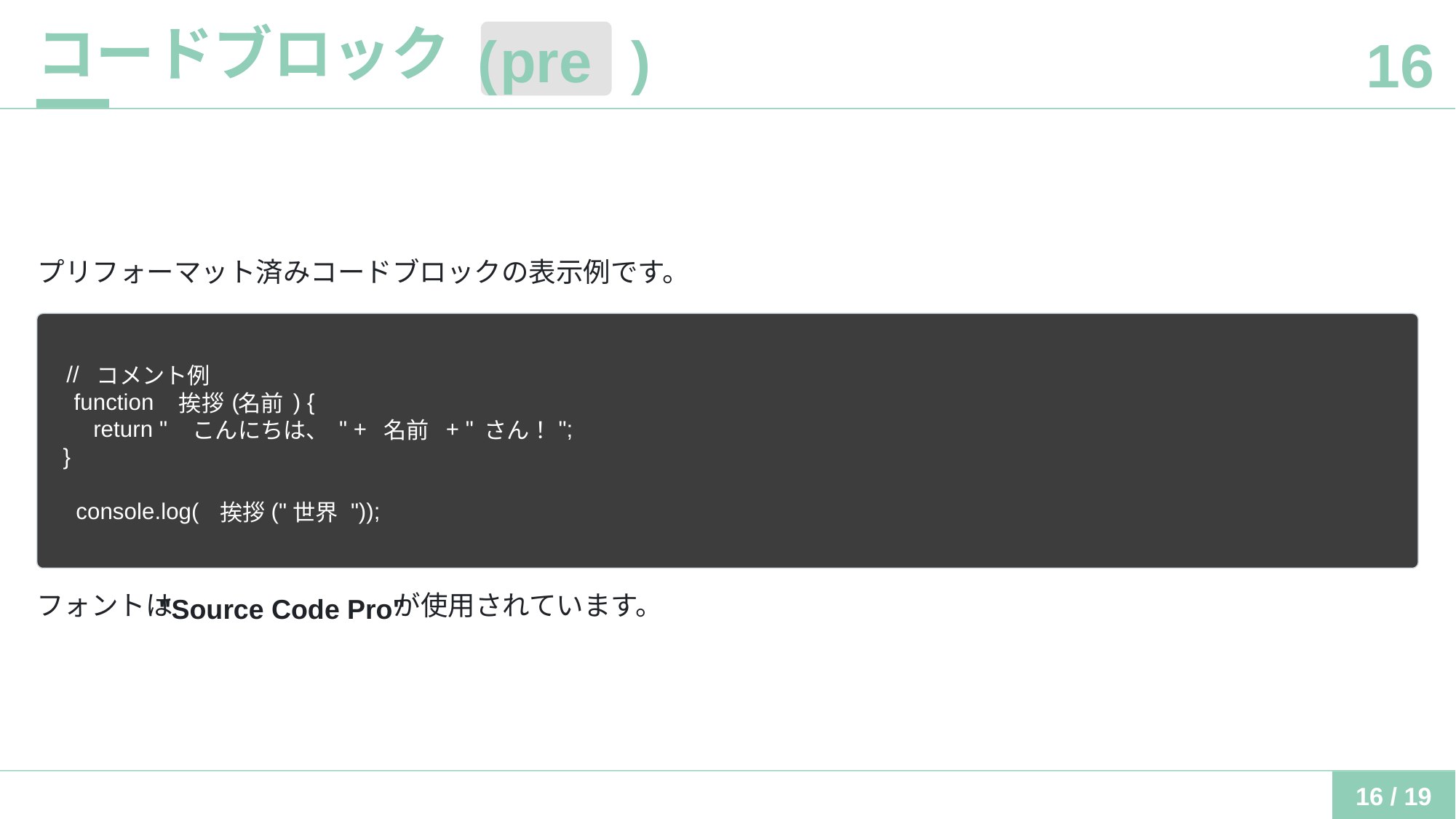

コードブロック

pre
 (
)
16

プリフォーマット済みコードブロックの表⽰例です。

//
コメント例
function
(
) {
挨拶
名前
  return "
" +
 + "
";
こんにちは、
名前
さん！
}
console.log(
("
"));
挨拶
世界
フォントは
が使⽤されています。
 "Source Code Pro"

16 / 19